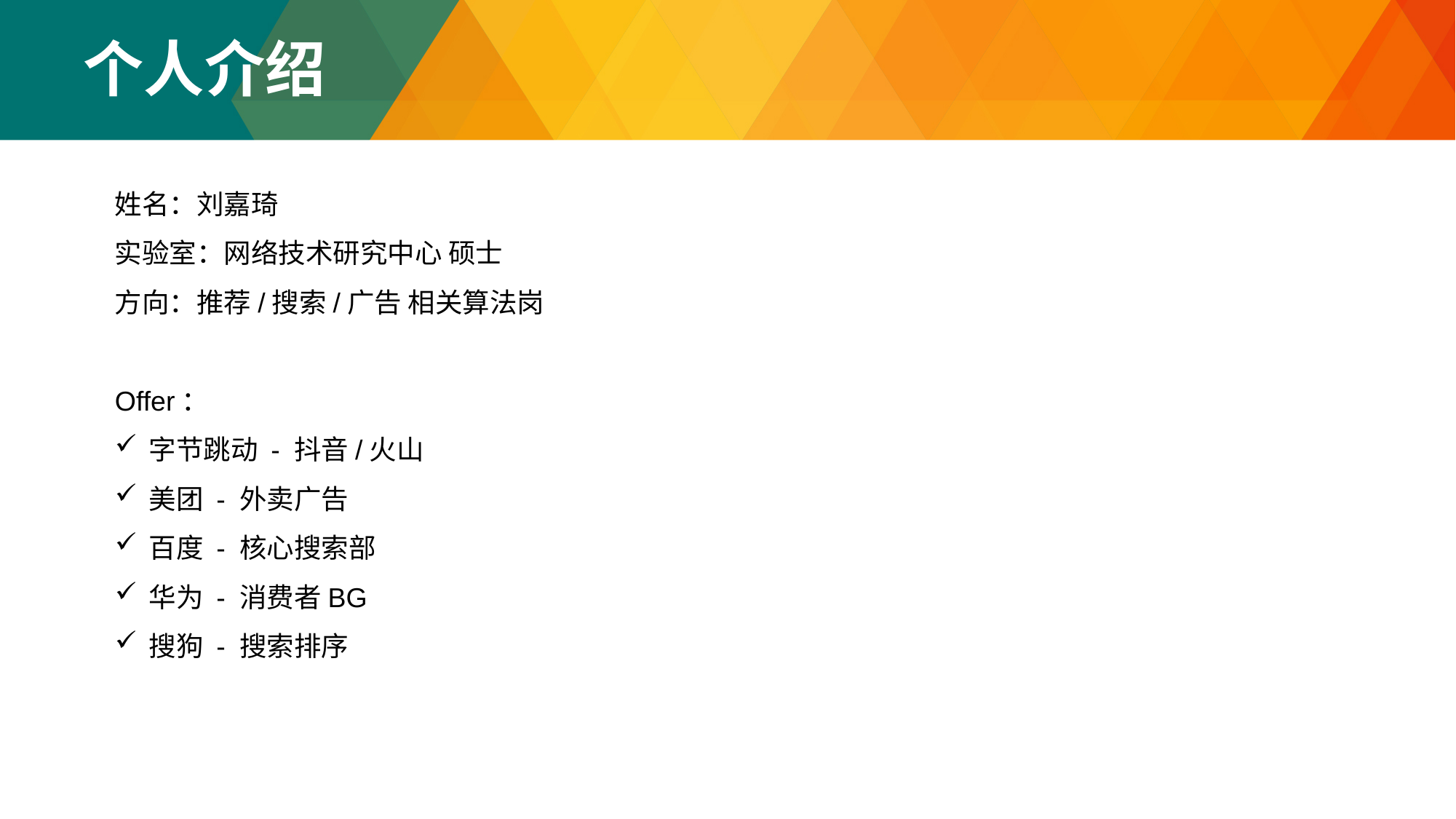

个人介绍
姓名：刘嘉琦
实验室：网络技术研究中心 硕士
方向：推荐/搜索/广告 相关算法岗

Offer：
字节跳动 - 抖音/火山
美团 - 外卖广告
百度 - 核心搜索部
华为 - 消费者BG
搜狗 - 搜索排序